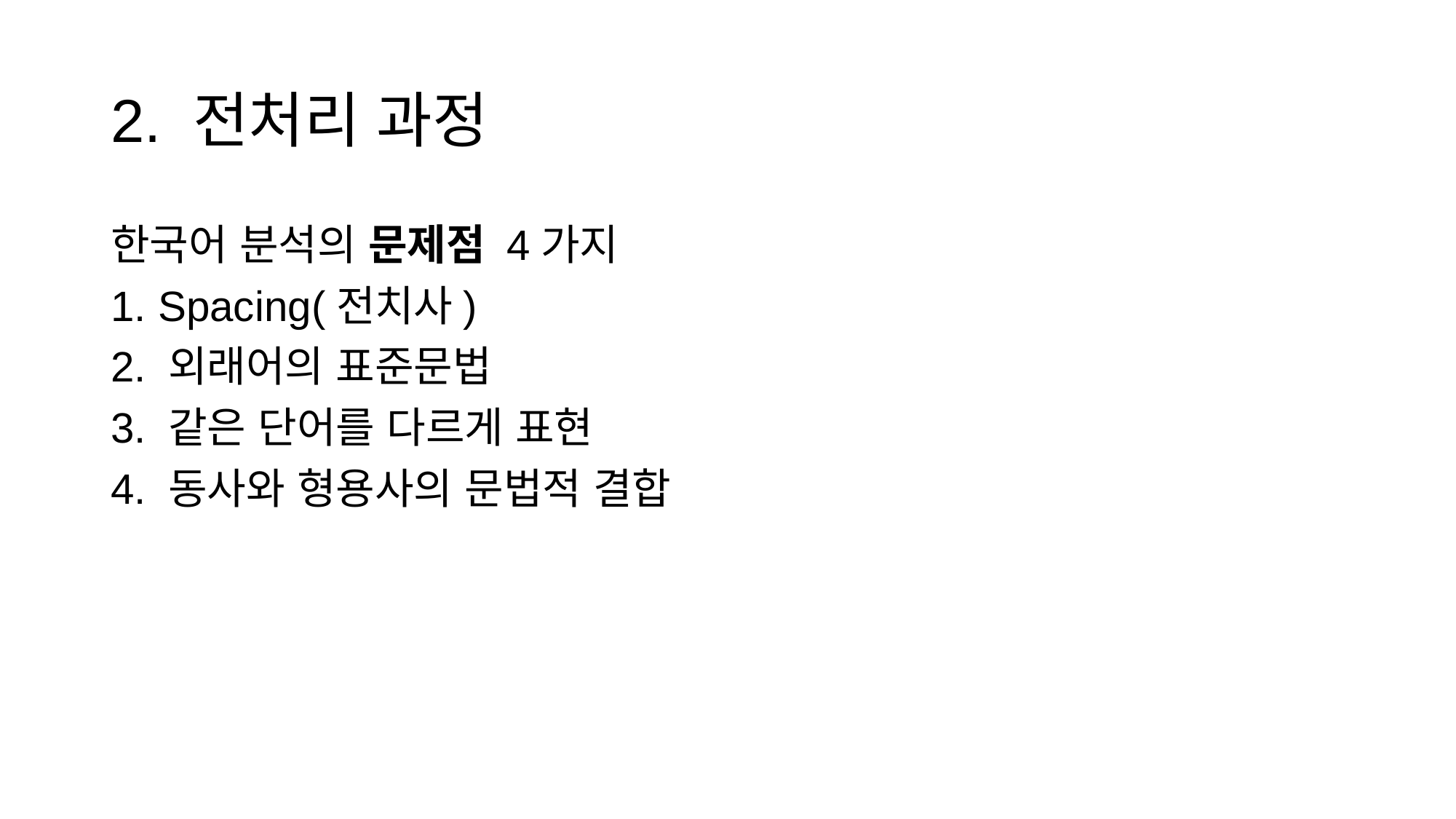

# 2. 전처리 과정
한국어 분석의 문제점 4가지
1. Spacing(전치사)
2. 외래어의 표준문법
3. 같은 단어를 다르게 표현
4. 동사와 형용사의 문법적 결합